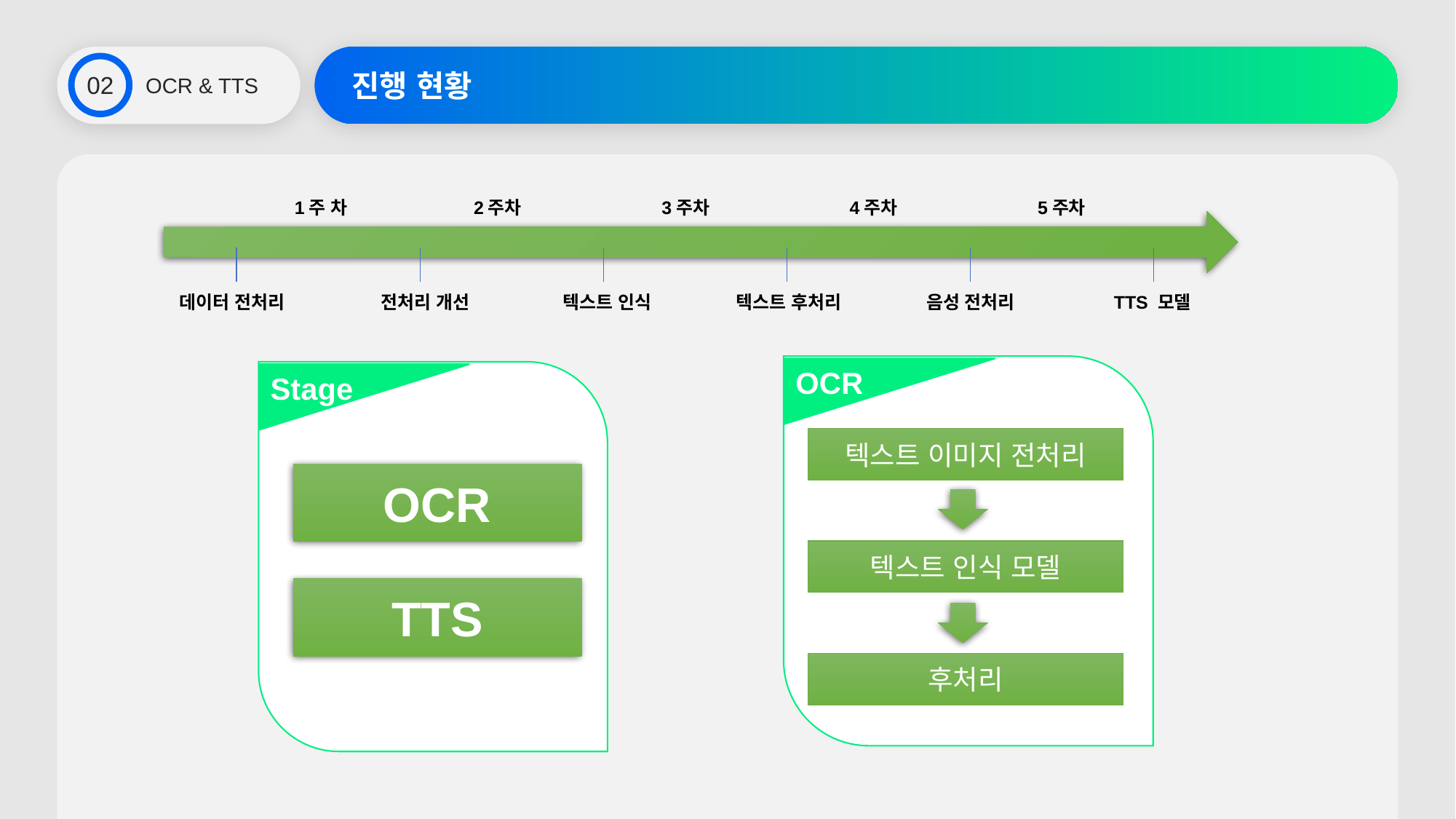

OCR & TTS
진행 현황
02

1주 차
2주차
3주차
4주차
5주차

데이터 전처리
전처리 개선
텍스트 인식
텍스트 후처리
음성 전처리
TTS 모델

OCR
텍스트 이미지 전처리
텍스트 인식 모델
후처리

Stage
OCR
TTS